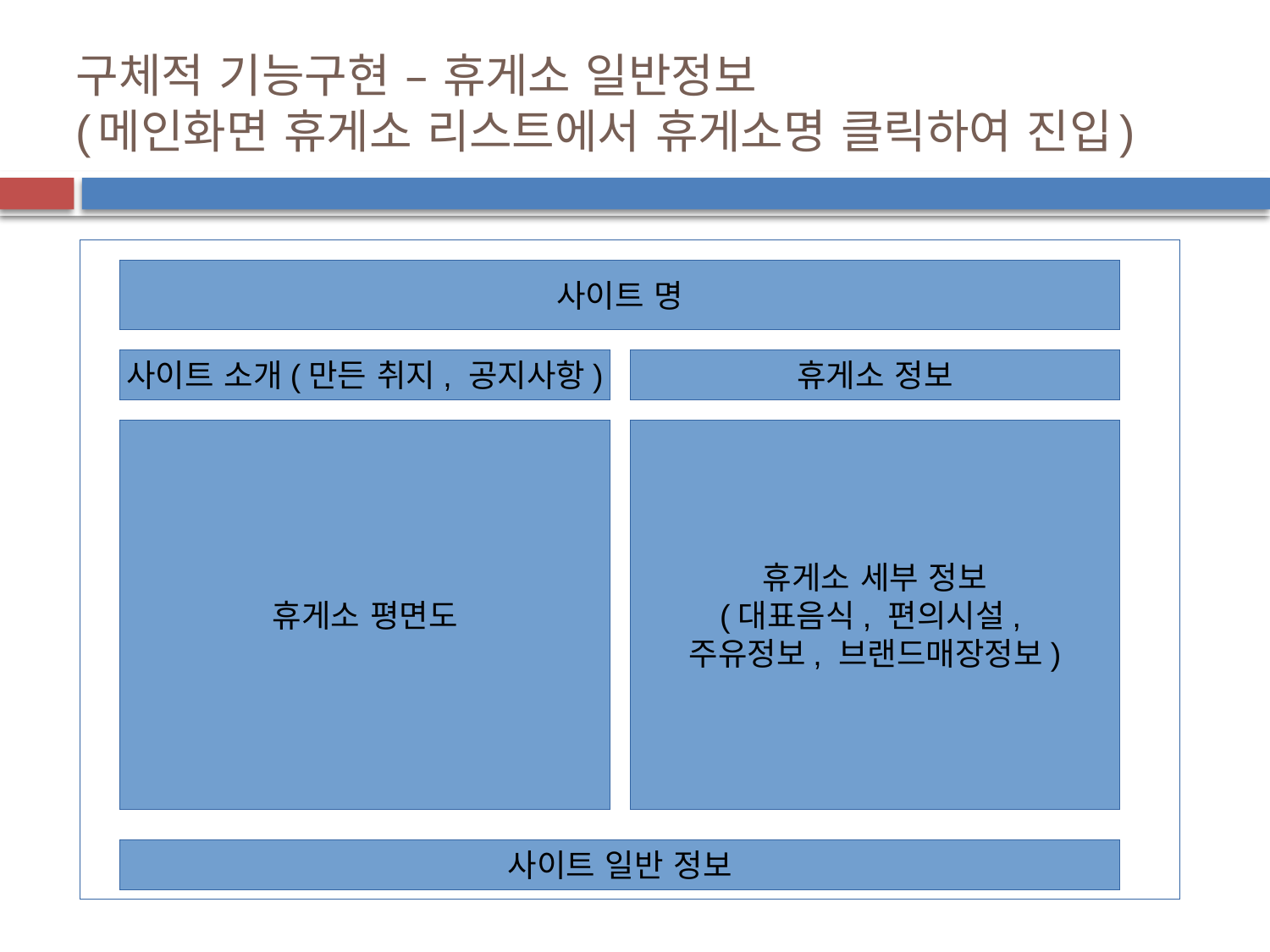

구체적 기능구현 – 휴게소 일반정보
(메인화면 휴게소 리스트에서 휴게소명 클릭하여 진입)

사이트 명
사이트 소개(만든 취지, 공지사항)
휴게소 정보
휴게소 평면도
휴게소 세부 정보
(대표음식, 편의시설,
주유정보, 브랜드매장정보)
사이트 일반 정보